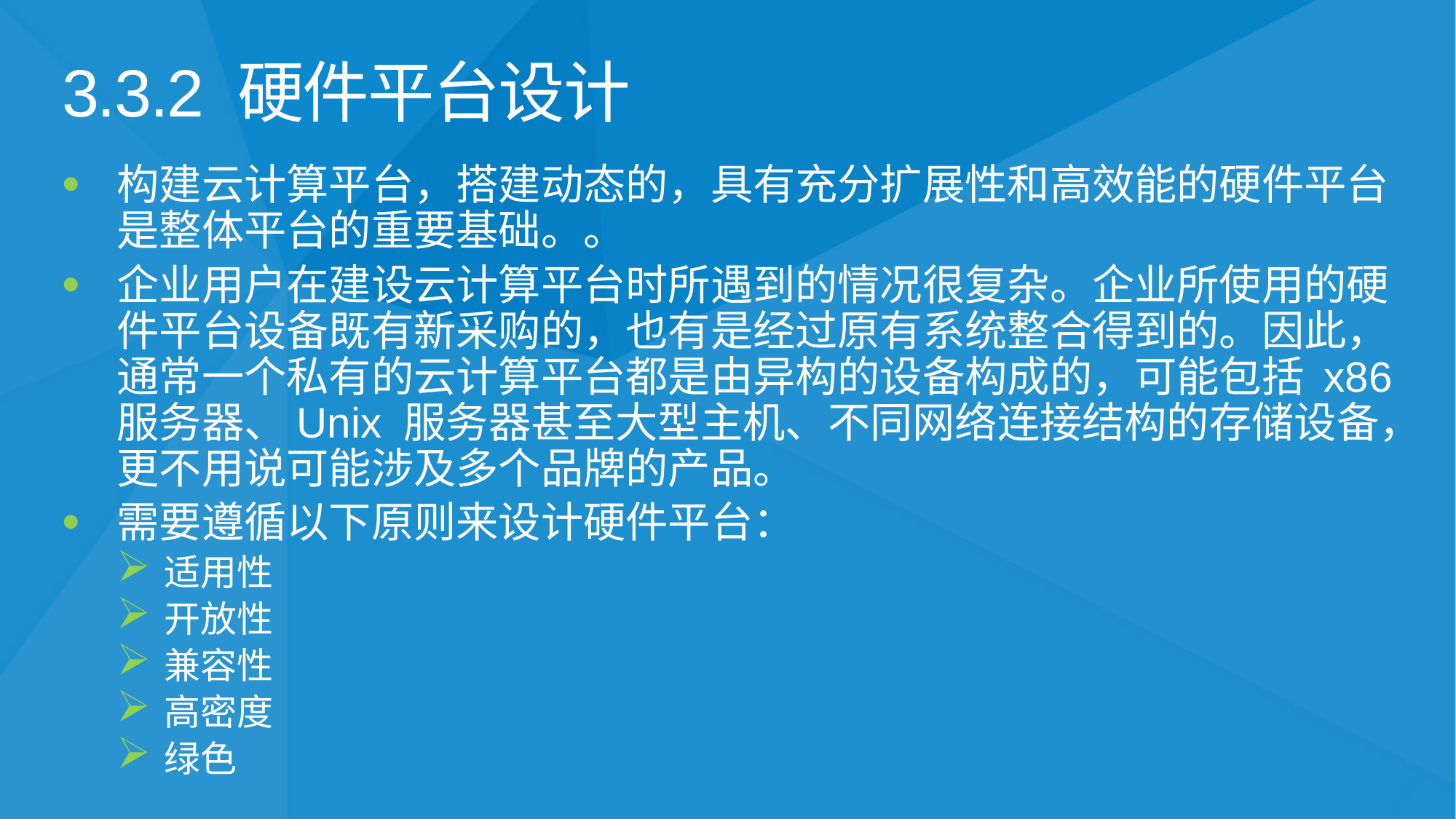

# 3.3.2 硬件平台设计
构建云计算平台，搭建动态的，具有充分扩展性和高效能的硬件平台是整体平台的重要基础。。
企业用户在建设云计算平台时所遇到的情况很复杂。企业所使用的硬件平台设备既有新采购的，也有是经过原有系统整合得到的。因此，通常一个私有的云计算平台都是由异构的设备构成的，可能包括 x86 服务器、Unix 服务器甚至大型主机、不同网络连接结构的存储设备，更不用说可能涉及多个品牌的产品。
需要遵循以下原则来设计硬件平台：
适用性
开放性
兼容性
高密度
绿色